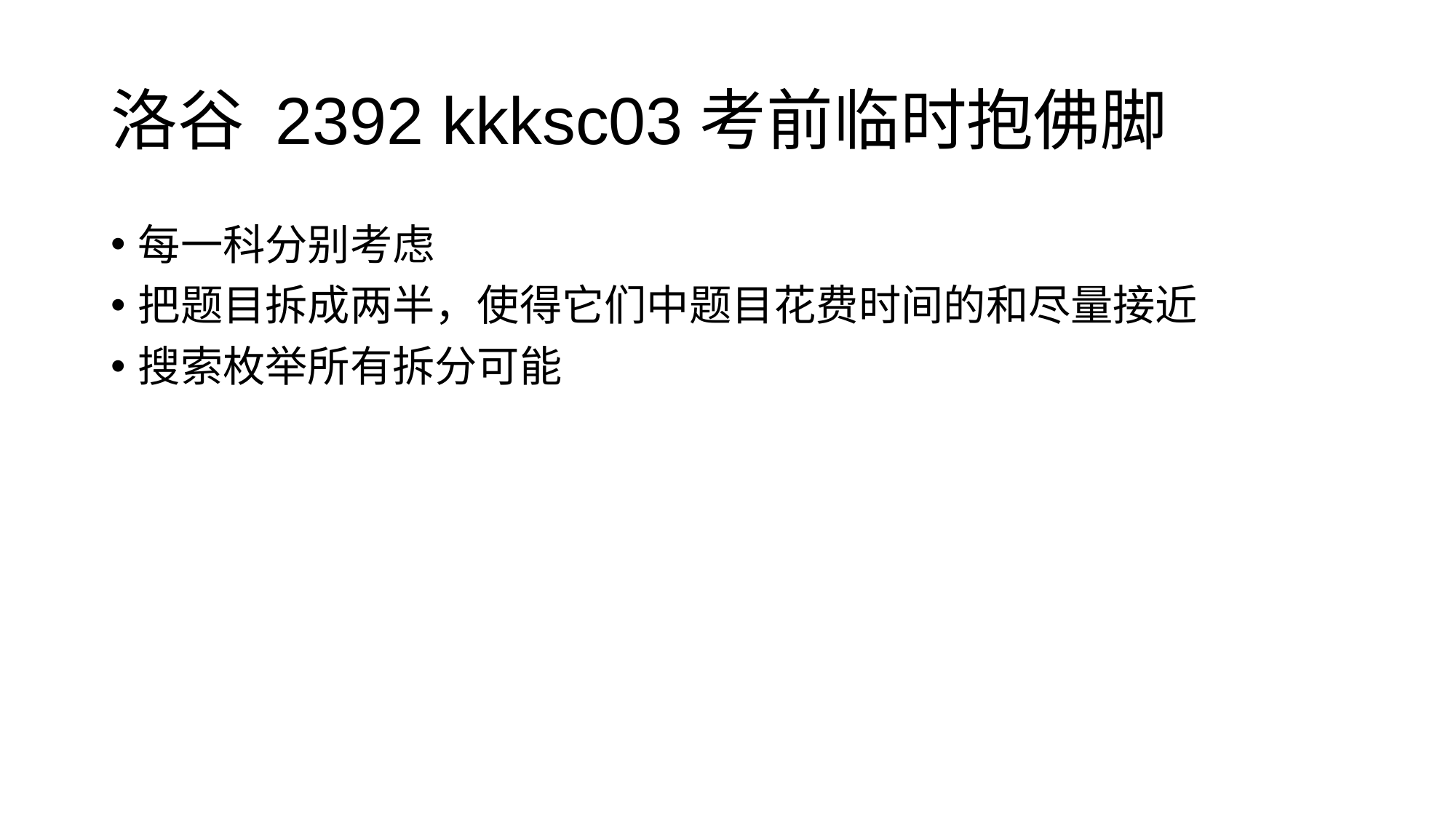

# 洛谷 2392 kkksc03考前临时抱佛脚
每一科分别考虑
把题目拆成两半，使得它们中题目花费时间的和尽量接近
搜索枚举所有拆分可能